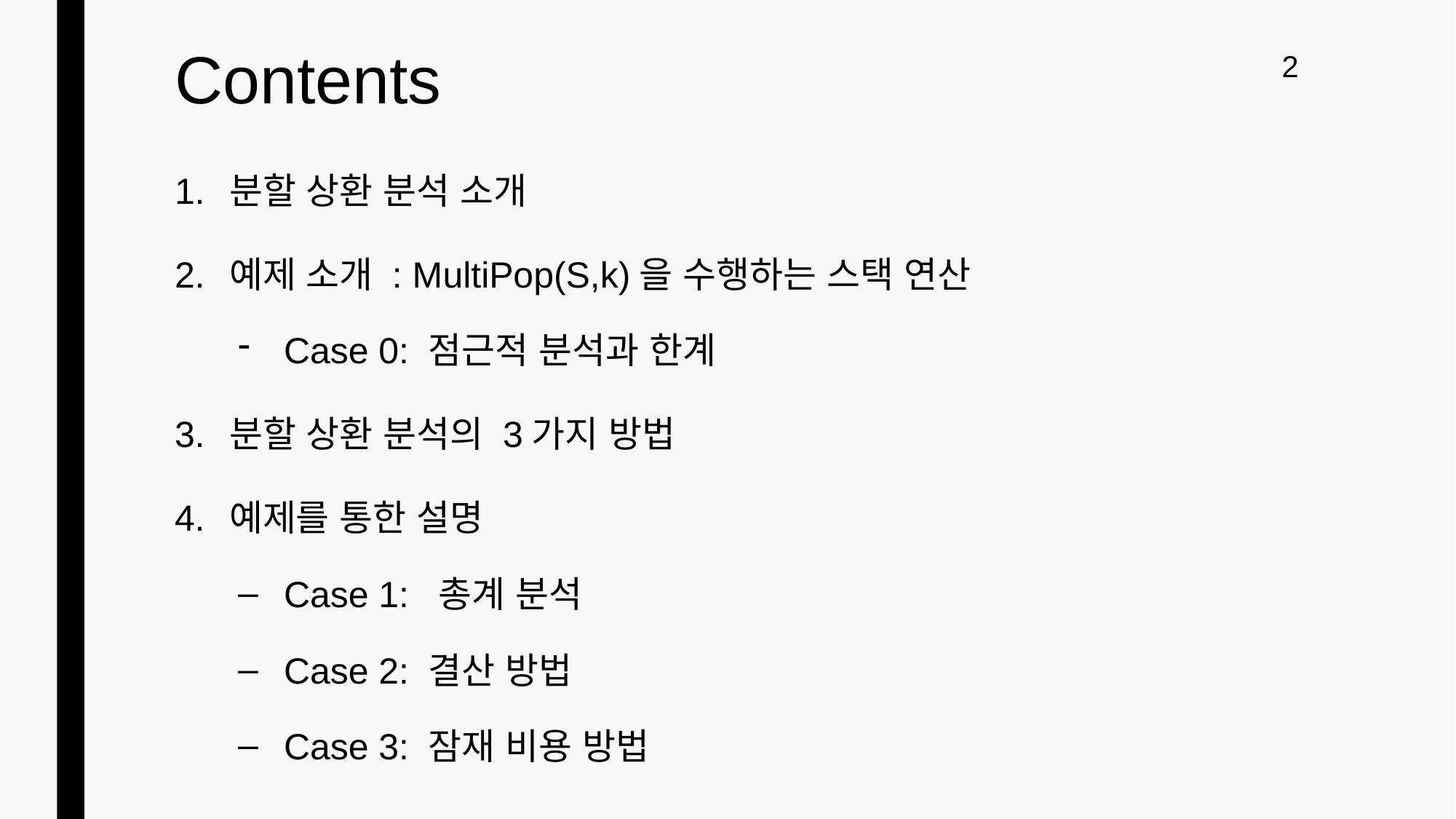

# Contents
2
분할 상환 분석 소개
예제 소개 : MultiPop(S,k)을 수행하는 스택 연산
Case 0: 점근적 분석과 한계
분할 상환 분석의 3가지 방법
예제를 통한 설명
Case 1:  총계 분석
Case 2: 결산 방법
Case 3: 잠재 비용 방법